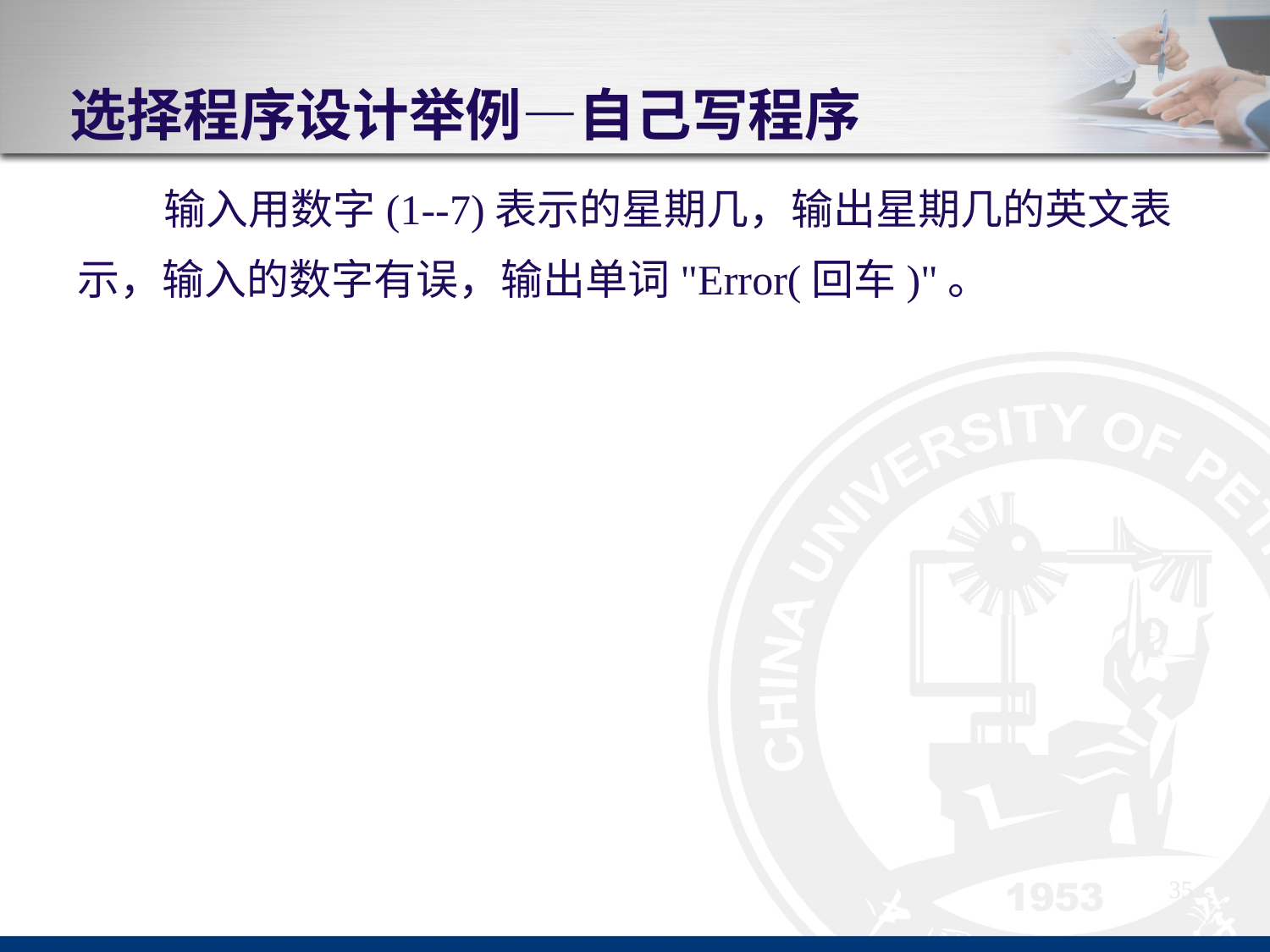

# 选择程序设计举例—自己写程序
        输入用数字(1--7)表示的星期几，输出星期几的英文表示，输入的数字有误，输出单词"Error(回车)"。
35